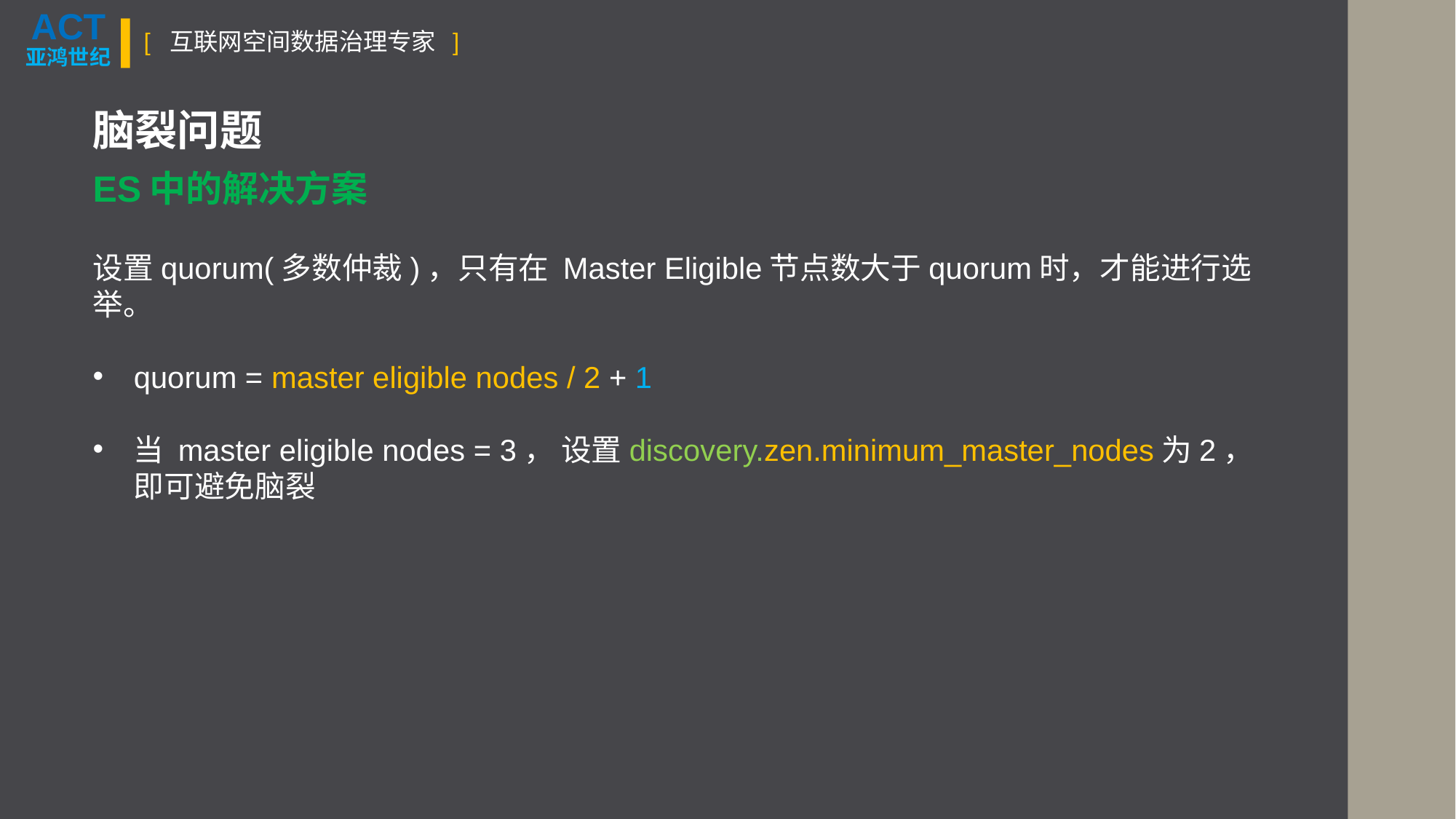

脑裂问题
ES中的解决方案
设置quorum(多数仲裁)，只有在 Master Eligible节点数大于quorum时，才能进行选举。

quorum = master eligible nodes / 2 + 1

当 master eligible nodes = 3， 设置discovery.zen.minimum_master_nodes为2，即可避免脑裂